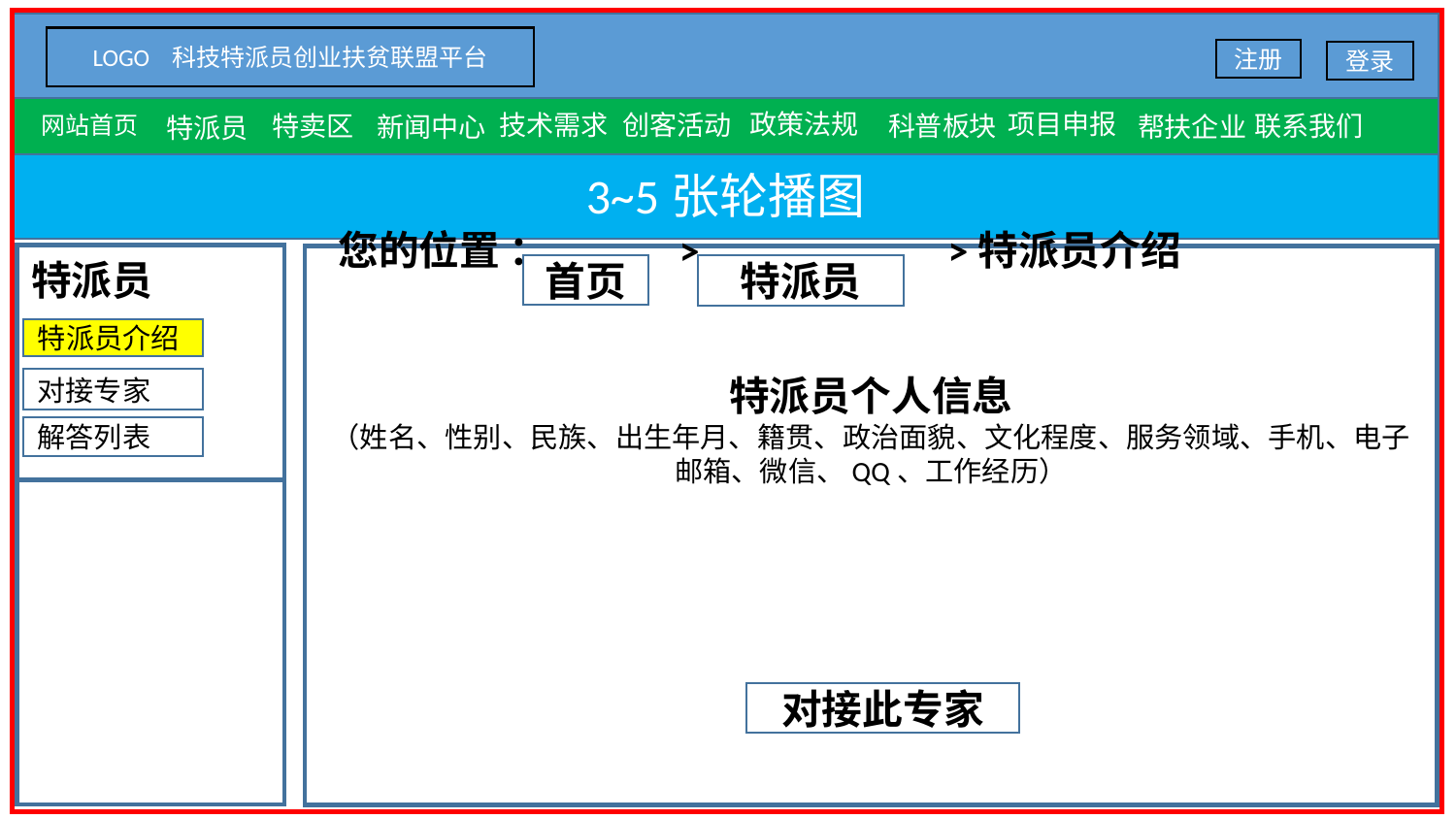

LOGO   科技特派员创业扶贫联盟平台
注册
登录

政策法规
项目申报
技术需求
创客活动
联系我们
网站首页
科普板块
特卖区
新闻中心
帮扶企业
特派员
3~5张轮播图
特派员

 您的位置 ：             >                           >特派员介绍

特派员个人信息
（姓名、性别、民族、出生年月、籍贯、政治面貌、文化程度、服务领域、手机、电子邮箱、微信、QQ、工作经历）

首页
特派员
特派员介绍
对接专家
解答列表

对接此专家